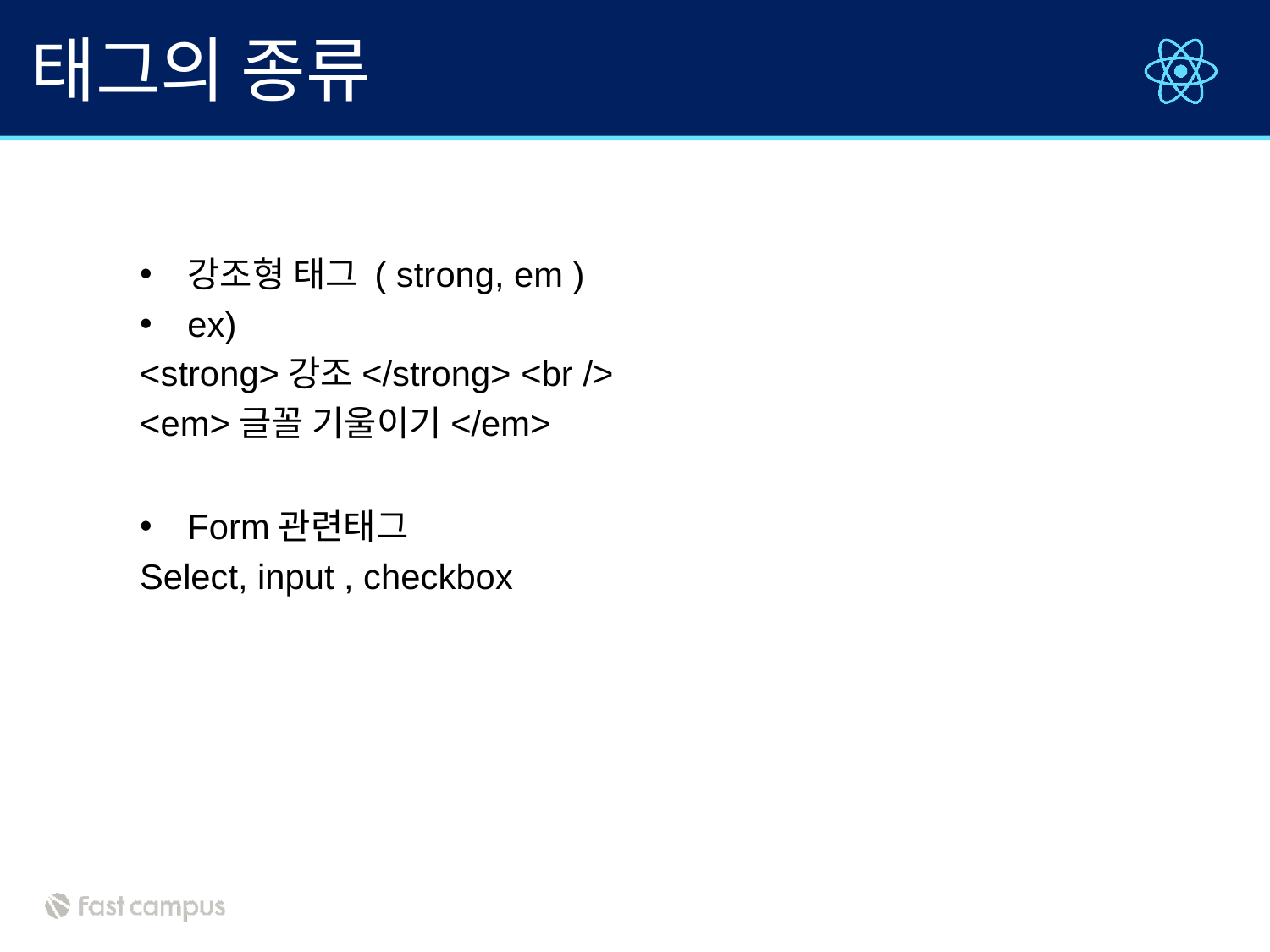

# 태그의 종류
강조형 태그 ( strong, em )
ex)
<strong>강조</strong> <br />
<em>글꼴 기울이기</em>

Form관련태그
Select, input , checkbox